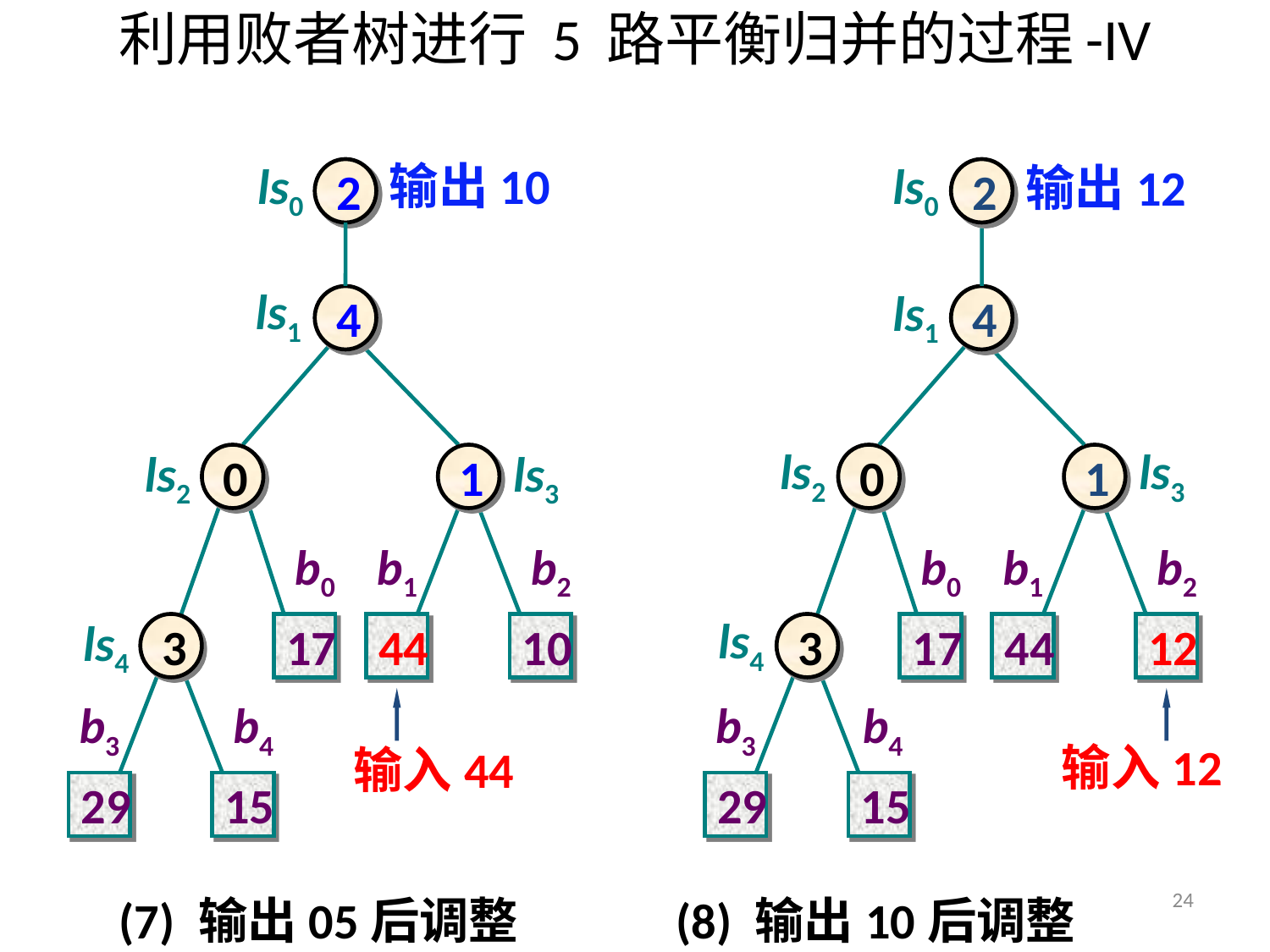

利用败者树进行 5 路平衡归并的过程-IV
ls0
输出10
ls0
输出12
2
2

ls1
ls1
4
4

ls2
ls3
ls2
ls3
0
1
0
1

b0
b1
b2
b0
b1
b2
ls4
ls4
3
17
44
10
3
17
44
12

b3
b4

b3
b4

输入12
输入44
29
15
29
15
24
(7) 输出05后调整             (8) 输出10后调整